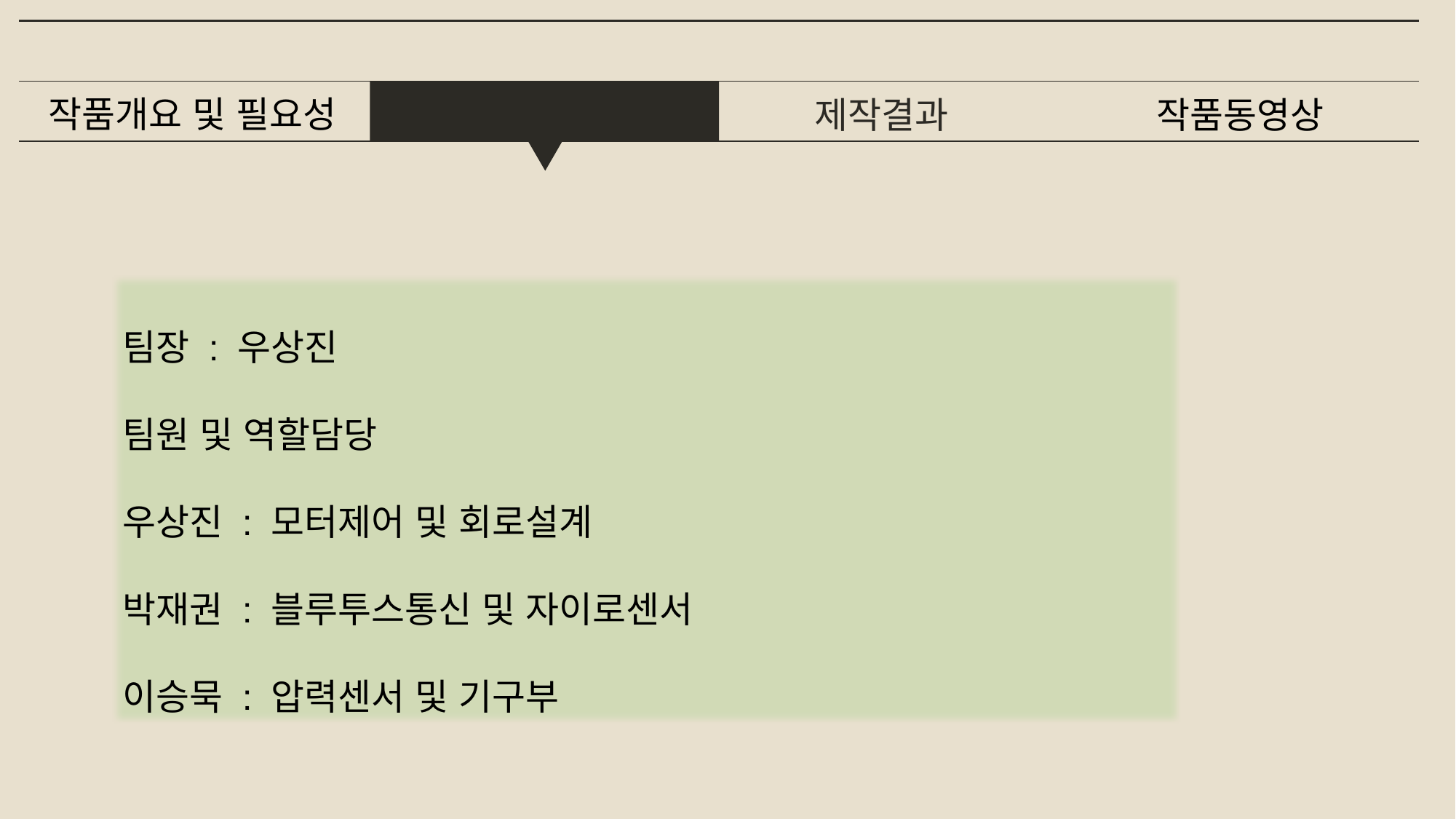

작품개요 및 필요성
제작결과
작품동영상
제작과정

팀장 : 우상진
팀원 및 역할담당
우상진 : 모터제어 및 회로설계
박재권 : 블루투스통신 및 자이로센서
이승묵 : 압력센서 및 기구부